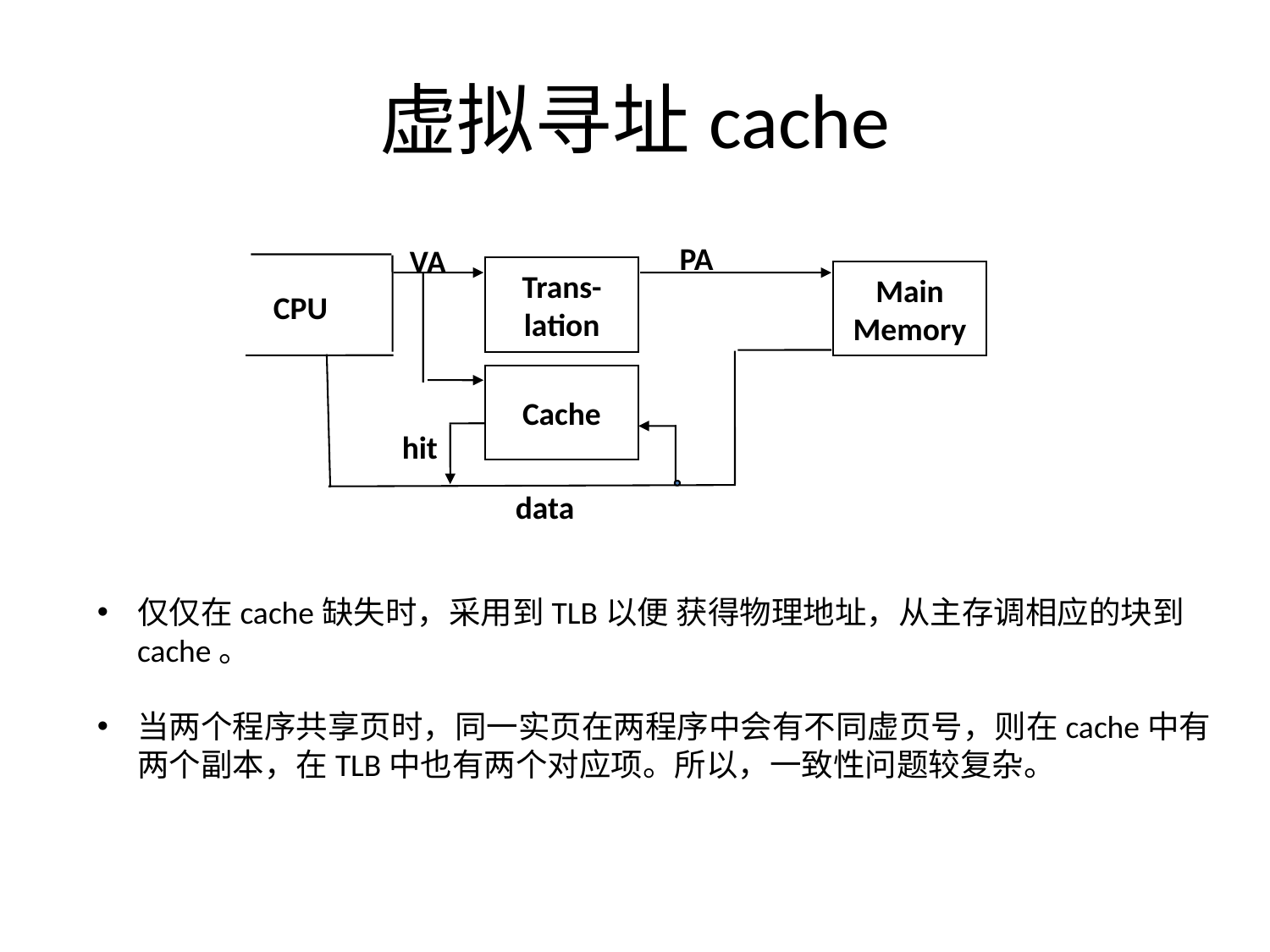

# 虚拟寻址cache
PA
VA

Trans-
lation
Main
Memory

CPU

Cache

hit

data
仅仅在cache缺失时，采用到TLB以便 获得物理地址，从主存调相应的块到cache。

当两个程序共享页时，同一实页在两程序中会有不同虚页号，则在cache中有两个副本，在TLB中也有两个对应项。所以，一致性问题较复杂。